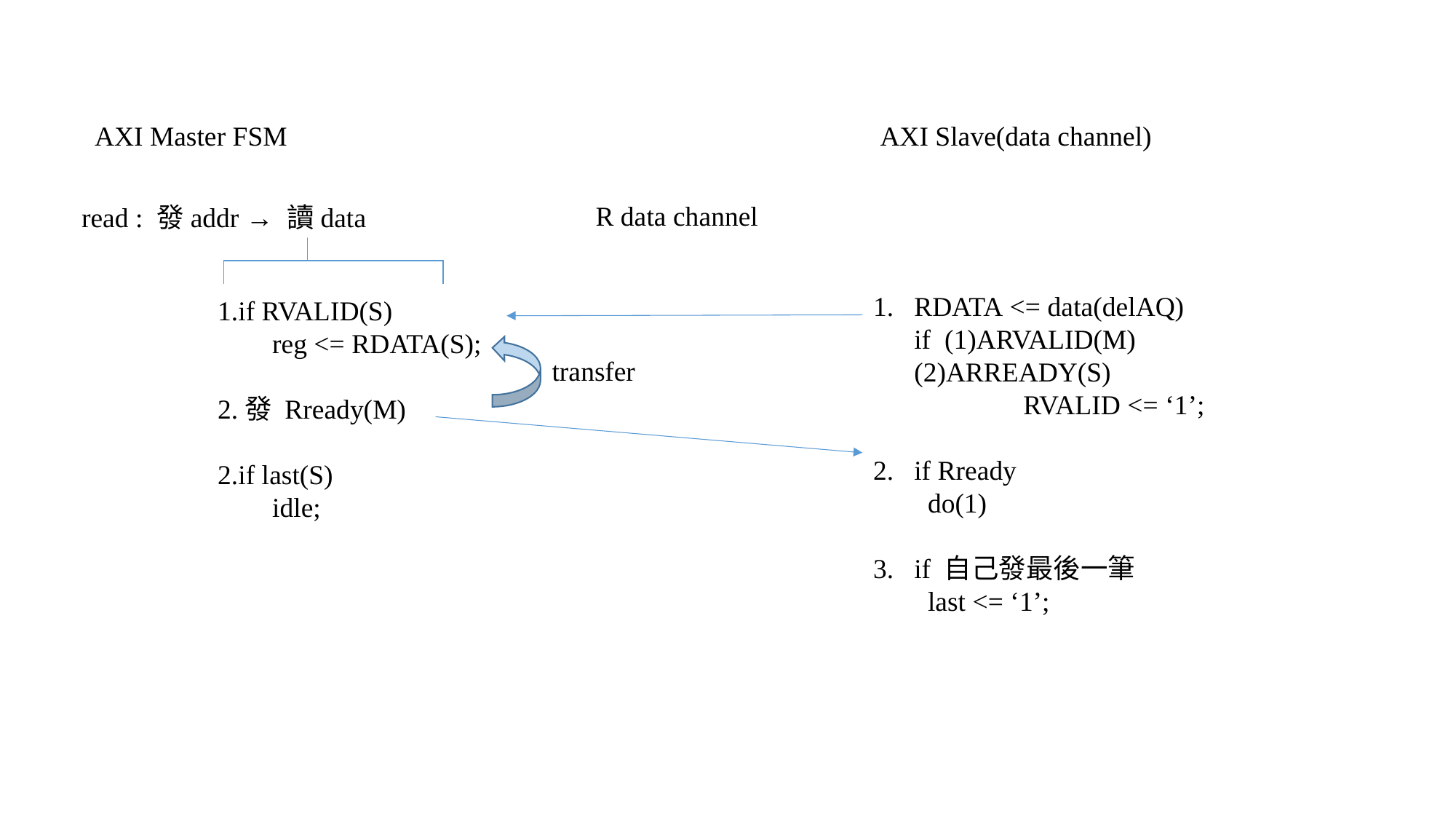

AXI Master FSM
AXI Slave(data channel)

R data channel
read : 發addr → 讀data
RDATA <= data(delAQ)                     if  (1)ARVALID(M) (2)ARREADY(S)                   	RVALID <= ‘1’;

if Rready
do(1)

if 自己發最後一筆
last <= ‘1’;
1.if RVALID(S)
reg <= RDATA(S);

2.發 Rready(M)

2.if last(S)
idle;

transfer